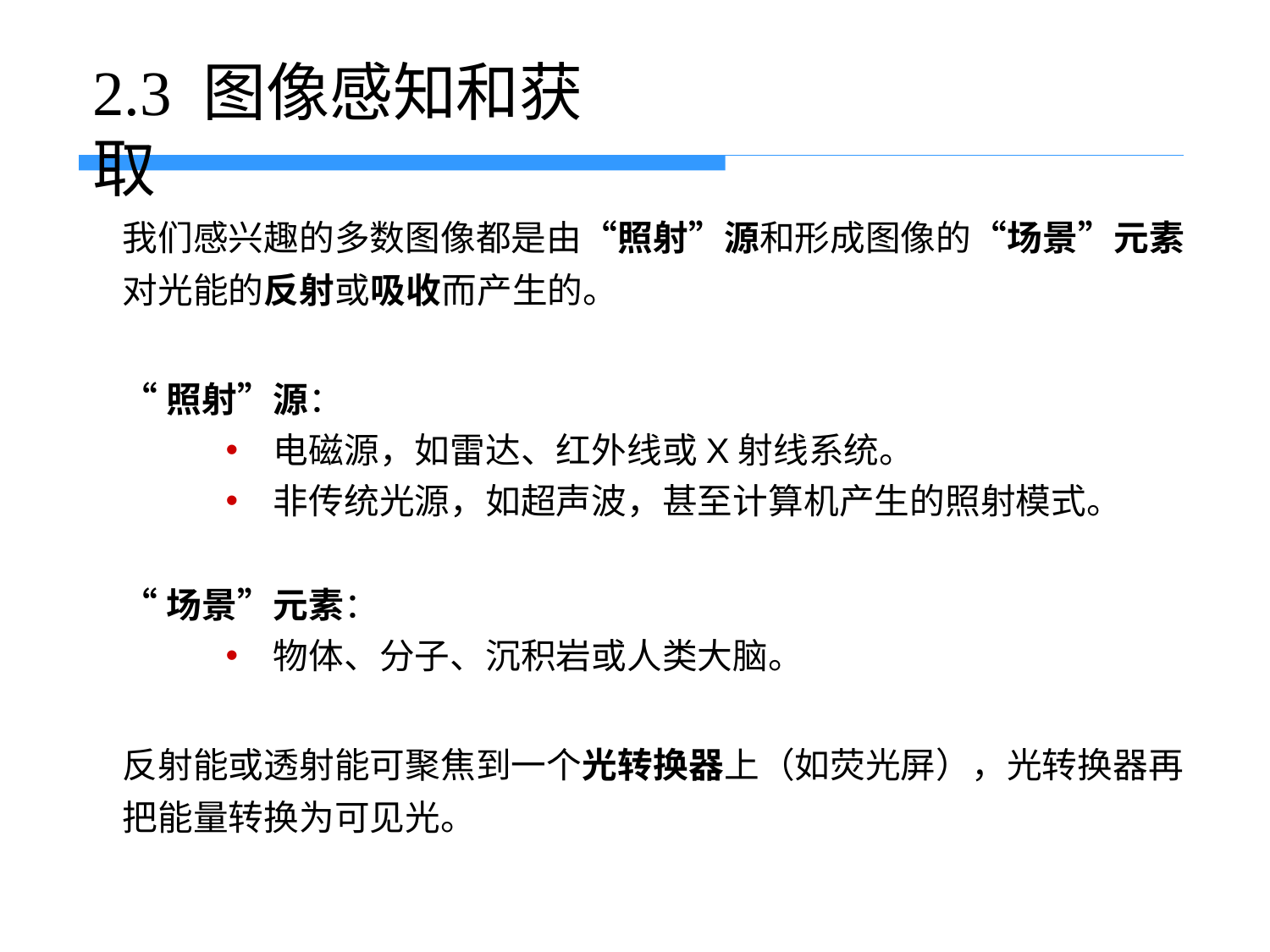

# 2.3 图像感知和获取
我们感兴趣的多数图像都是由“照射”源和形成图像的“场景”元素 对光能的反射或吸收而产生的。

“照射”源：
电磁源，如雷达、红外线或X射线系统。
非传统光源，如超声波，甚至计算机产生的照射模式。

“场景”元素：
物体、分子、沉积岩或人类大脑。

反射能或透射能可聚焦到一个光转换器上（如荧光屏），光转换器再 把能量转换为可见光。